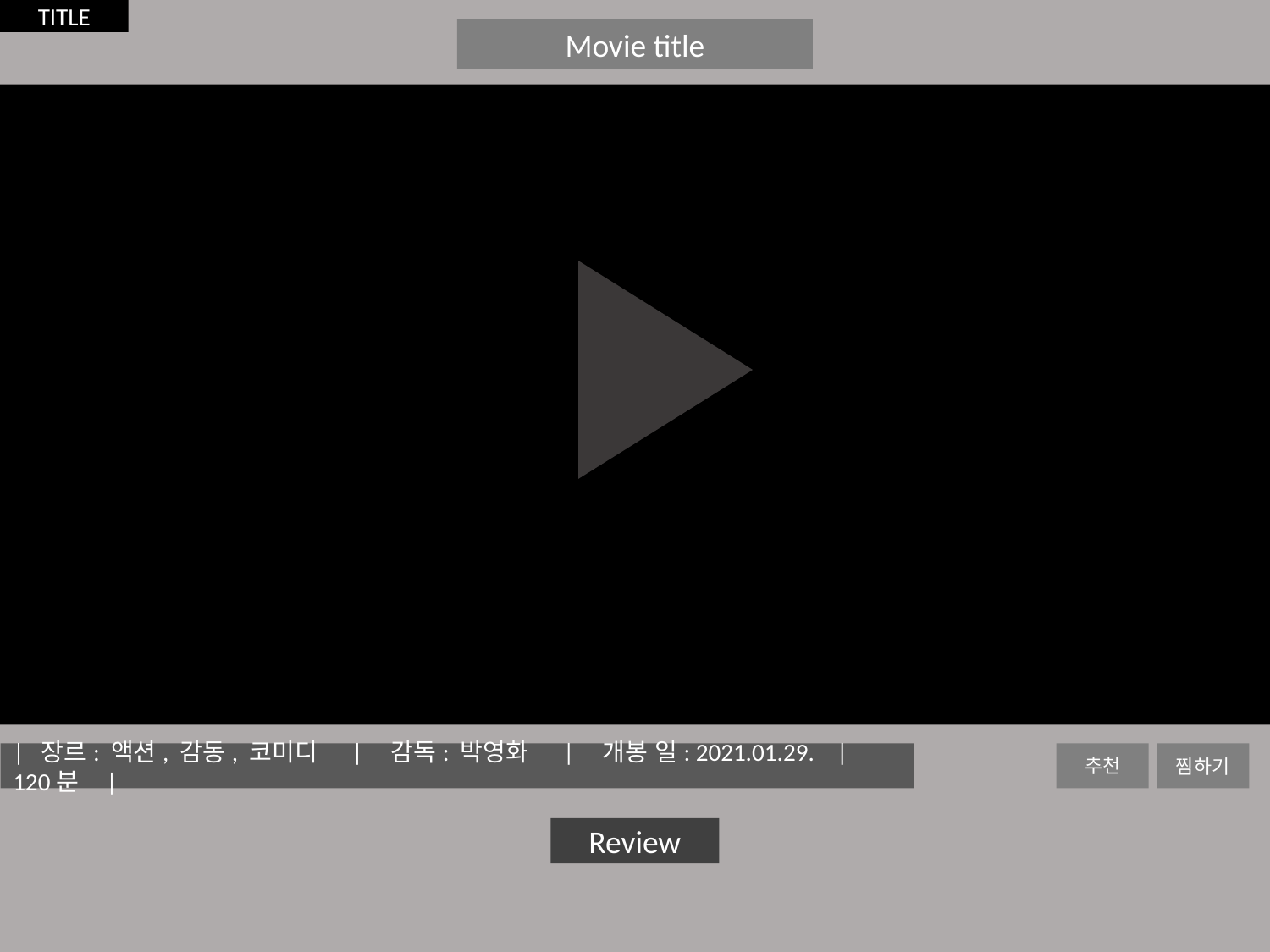

TITLE
Movie title

|  장르: 액션, 감동, 코미디    |    감독: 박영화    |    개봉 일: 2021.01.29.    |    120분   |
추천
찜하기
Review